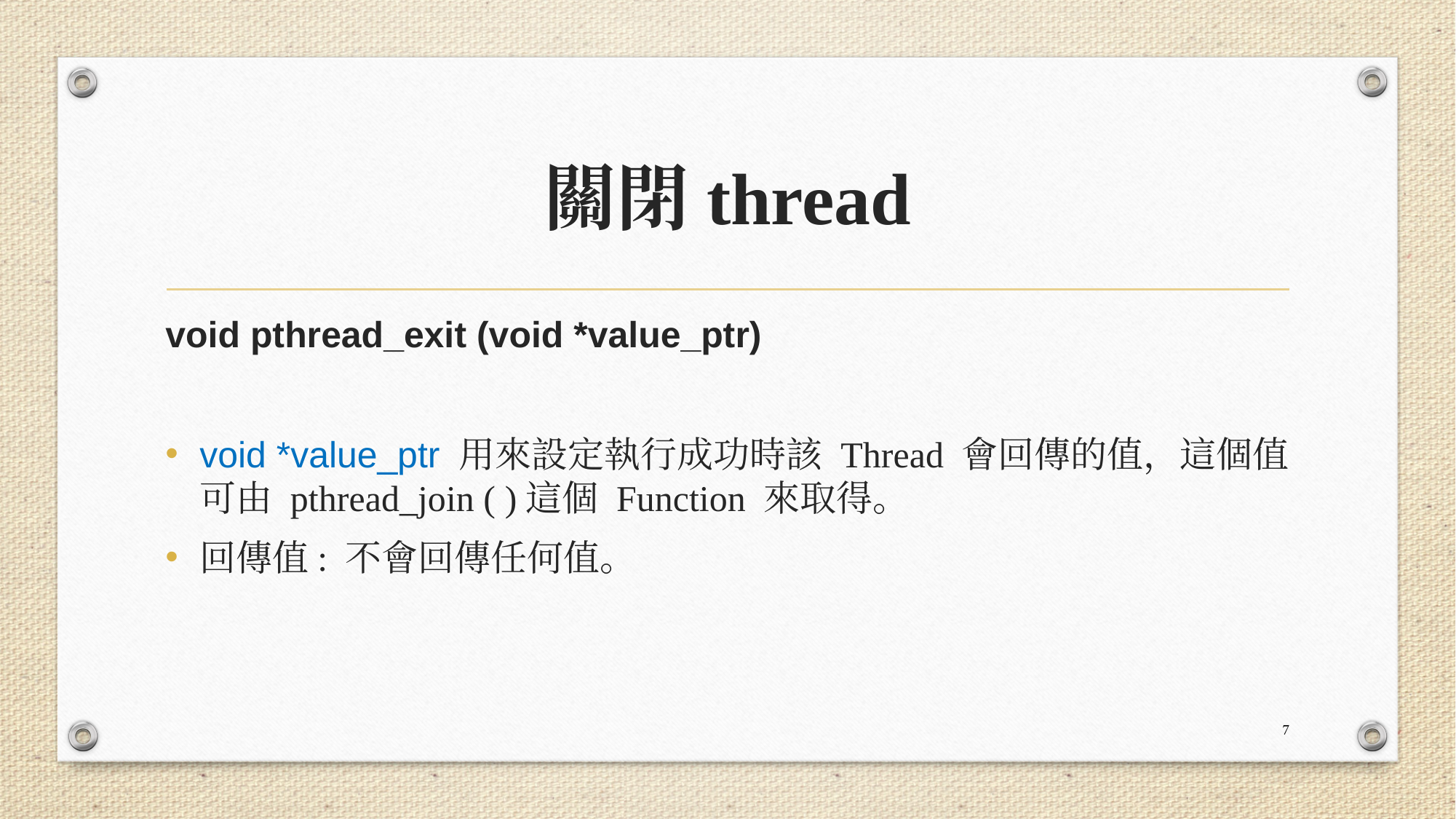

# 關閉thread
void pthread_exit (void *value_ptr)

void *value_ptr 用來設定執行成功時該 Thread 會回傳的值，這個值可由 pthread_join ( )這個 Function 來取得。
回傳值: 不會回傳任何值。

7